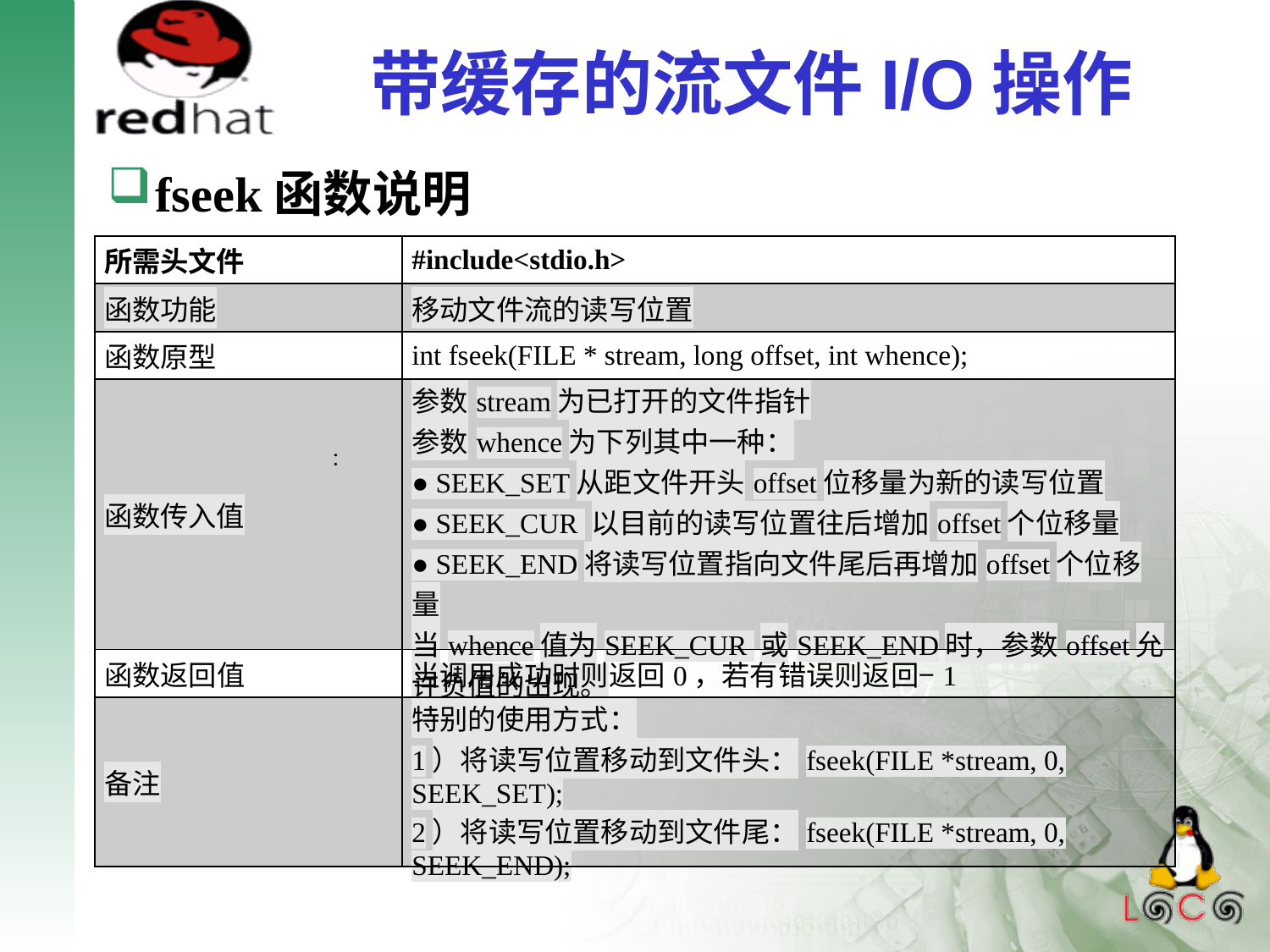

# 带缓存的流文件I/O操作
fseek函数说明
| 所需头文件 | #include<stdio.h> |
| --- | --- |
| 函数功能 | 移动文件流的读写位置 |
| 函数原型 | int fseek(FILE \* stream, long offset, int whence); |
| 函数传入值 | 参数stream为已打开的文件指针 参数whence为下列其中一种： ● SEEK\_SET从距文件开头offset位移量为新的读写位置 ● SEEK\_CUR 以目前的读写位置往后增加offset个位移量 ● SEEK\_END将读写位置指向文件尾后再增加offset个位移量 当whence值为SEEK\_CUR 或SEEK\_END时，参数offset允许负值的出现。 |
| 函数返回值 | 当调用成功时则返回0，若有错误则返回−1 |
| 备注 | 特别的使用方式： 1）将读写位置移动到文件头：fseek(FILE \*stream, 0, SEEK\_SET); 2）将读写位置移动到文件尾：fseek(FILE \*stream, 0, SEEK\_END); |
：